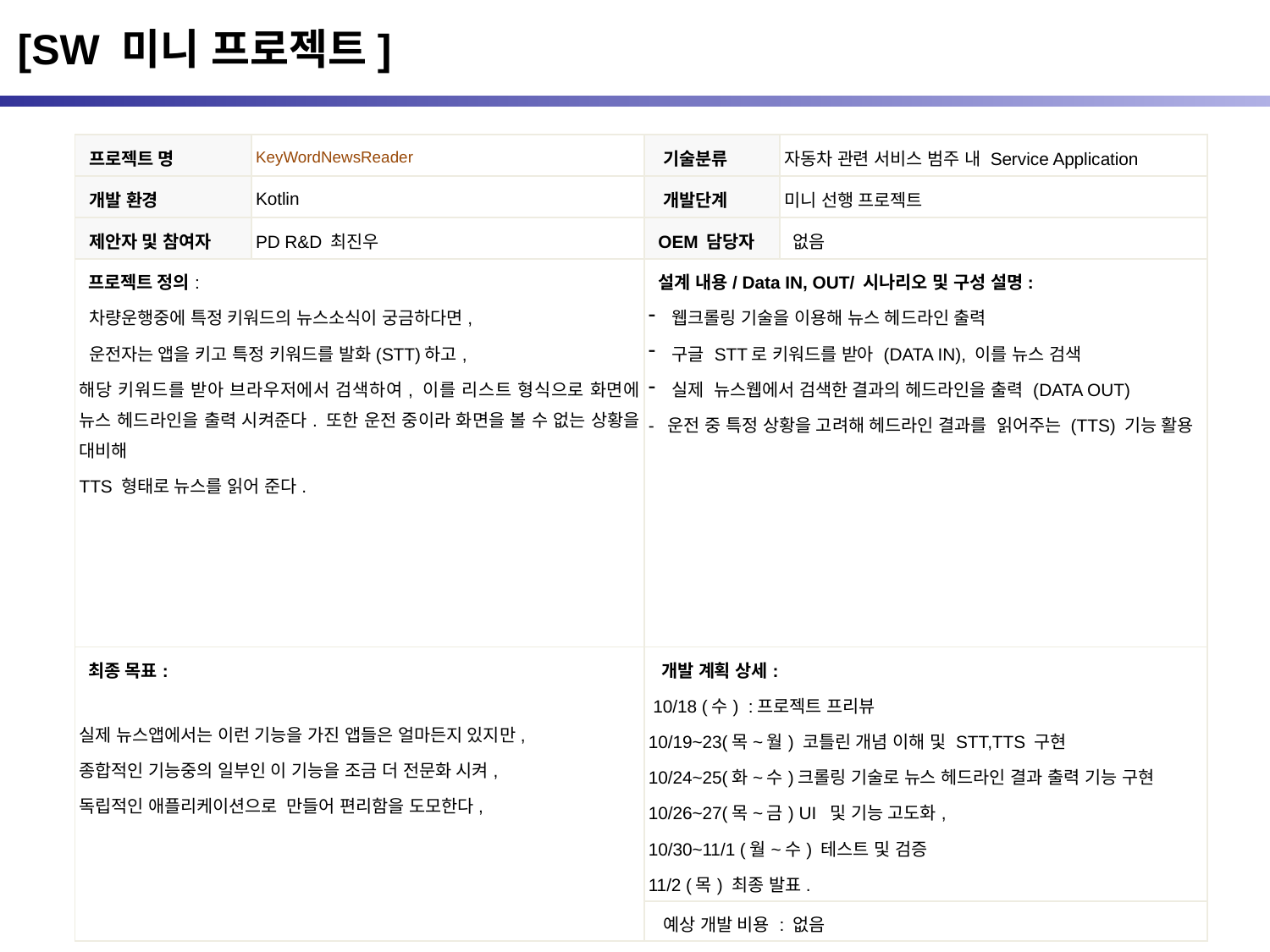

[SW 미니 프로젝트]

| 프로젝트 명 | KeyWordNewsReader | 기술분류 | 자동차 관련 서비스 범주 내 Service Application |
| --- | --- | --- | --- |
| 개발 환경 | Kotlin | 개발단계 | 미니 선행 프로젝트 |
| 제안자 및 참여자 | PD R&D 최진우 | OEM 담당자 | 없음 |
| 프로젝트 정의: 차량운행중에 특정 키워드의 뉴스소식이 궁금하다면, 운전자는 앱을 키고 특정 키워드를 발화(STT)하고, 해당 키워드를 받아 브라우저에서 검색하여, 이를 리스트 형식으로 화면에 뉴스 헤드라인을 출력 시켜준다. 또한 운전 중이라 화면을 볼 수 없는 상황을 대비해 TTS 형태로 뉴스를 읽어 준다. |  | 설계 내용/ Data IN, OUT/ 시나리오 및 구성 설명: 웹크롤링 기술을 이용해 뉴스 헤드라인 출력 구글 STT로 키워드를 받아 (DATA IN), 이를 뉴스 검색 실제 뉴스웹에서 검색한 결과의 헤드라인을 출력 (DATA OUT) - 운전 중 특정 상황을 고려해 헤드라인 결과를 읽어주는 (TTS) 기능 활용 |  |
| 최종 목표: 실제 뉴스앱에서는 이런 기능을 가진 앱들은 얼마든지 있지만, 종합적인 기능중의 일부인 이 기능을 조금 더 전문화 시켜, 독립적인 애플리케이션으로 만들어 편리함을 도모한다, |  | 개발 계획 상세: 10/18 (수) :프로젝트 프리뷰 10/19~23(목~월) 코틀린 개념 이해 및 STT,TTS 구현 10/24~25(화~수)크롤링 기술로 뉴스 헤드라인 결과 출력 기능 구현 10/26~27(목~금) UI 및 기능 고도화, 10/30~11/1 (월~수) 테스트 및 검증 11/2 (목) 최종 발표. |  |
|  |  | 예상 개발 비용 : 없음 |  |